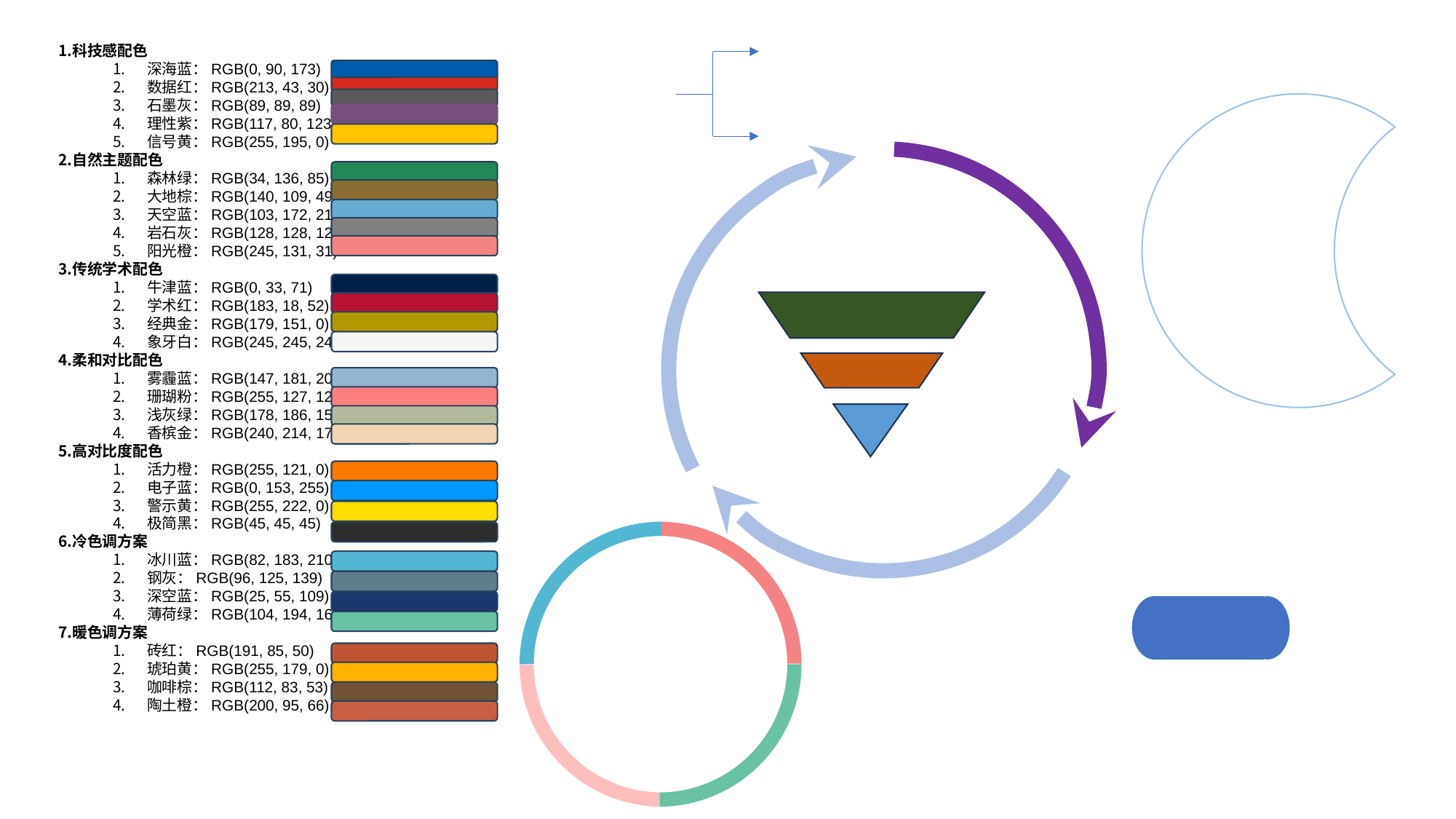

科技感配色
深海蓝：RGB(0, 90, 173)
数据红：RGB(213, 43, 30)
石墨灰：RGB(89, 89, 89)
理性紫：RGB(117, 80, 123)
信号黄：RGB(255, 195, 0)
自然主题配色
森林绿：RGB(34, 136, 85)
大地棕：RGB(140, 109, 49)
天空蓝：RGB(103, 172, 211)
岩石灰：RGB(128, 128, 128)
阳光橙：RGB(245, 131, 31)
传统学术配色
牛津蓝：RGB(0, 33, 71)
学术红：RGB(183, 18, 52)
经典金：RGB(179, 151, 0)
象牙白：RGB(245, 245, 245)
柔和对比配色
雾霾蓝：RGB(147, 181, 207)
珊瑚粉：RGB(255, 127, 127)
浅灰绿：RGB(178, 186, 155)
香槟金：RGB(240, 214, 177)
高对比度配色
活力橙：RGB(255, 121, 0)
电子蓝：RGB(0, 153, 255)
警示黄：RGB(255, 222, 0)
极简黑：RGB(45, 45, 45)
冷色调方案
冰川蓝：RGB(82, 183, 210)
钢灰：RGB(96, 125, 139)
深空蓝：RGB(25, 55, 109)
薄荷绿：RGB(104, 194, 163)
暖色调方案
砖红：RGB(191, 85, 50)
琥珀黄：RGB(255, 179, 0)
咖啡棕：RGB(112, 83, 53)
陶土橙：RGB(200, 95, 66)